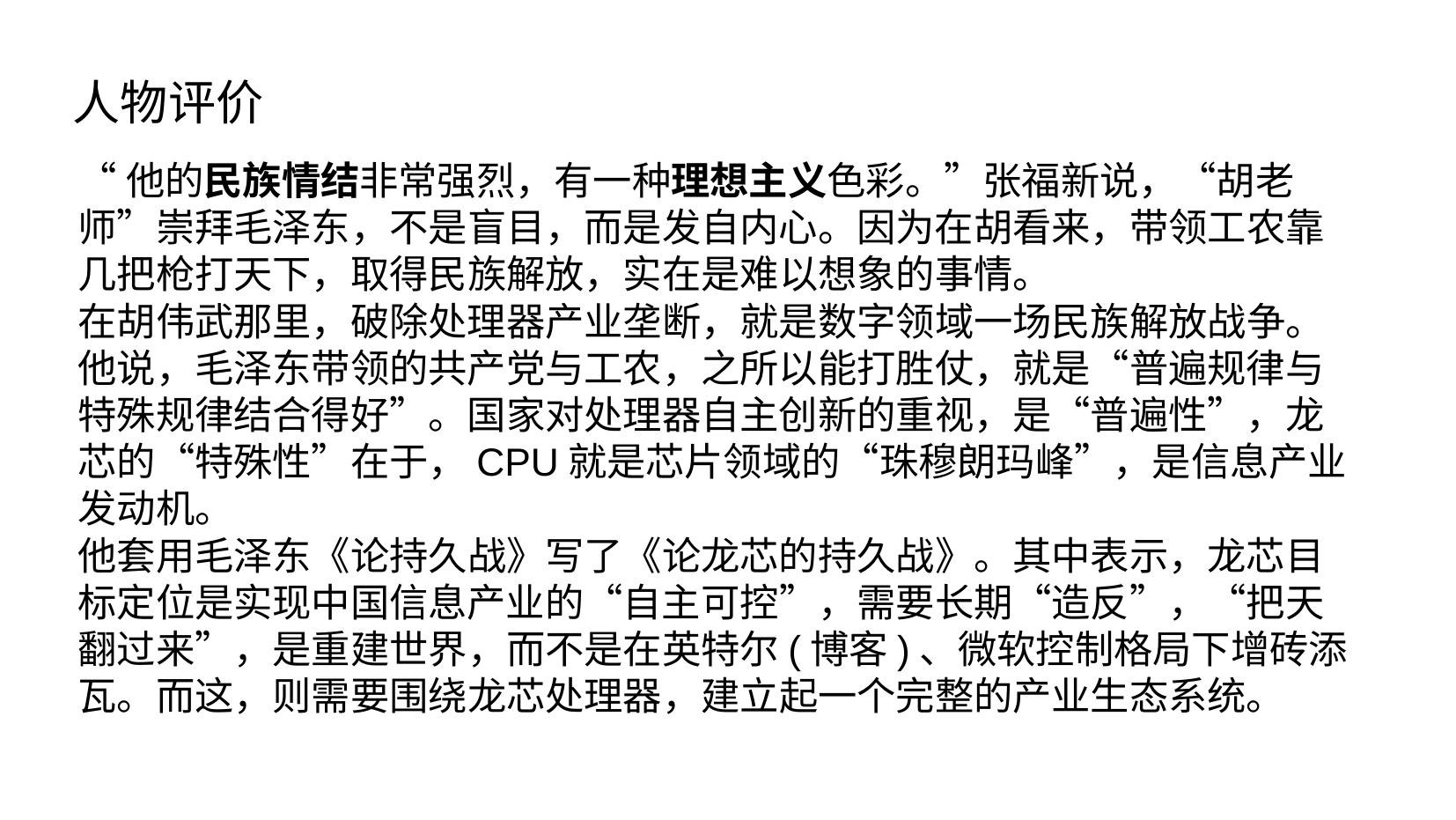

# 人物评价
“他的民族情结非常强烈，有一种理想主义色彩。”张福新说，“胡老师”崇拜毛泽东，不是盲目，而是发自内心。因为在胡看来，带领工农靠几把枪打天下，取得民族解放，实在是难以想象的事情。
在胡伟武那里，破除处理器产业垄断，就是数字领域一场民族解放战争。他说，毛泽东带领的共产党与工农，之所以能打胜仗，就是“普遍规律与特殊规律结合得好”。国家对处理器自主创新的重视，是“普遍性”，龙芯的“特殊性”在于，CPU就是芯片领域的“珠穆朗玛峰”，是信息产业发动机。
他套用毛泽东《论持久战》写了《论龙芯的持久战》。其中表示，龙芯目标定位是实现中国信息产业的“自主可控”，需要长期“造反”，“把天翻过来”，是重建世界，而不是在英特尔(博客)、微软控制格局下增砖添瓦。而这，则需要围绕龙芯处理器，建立起一个完整的产业生态系统。